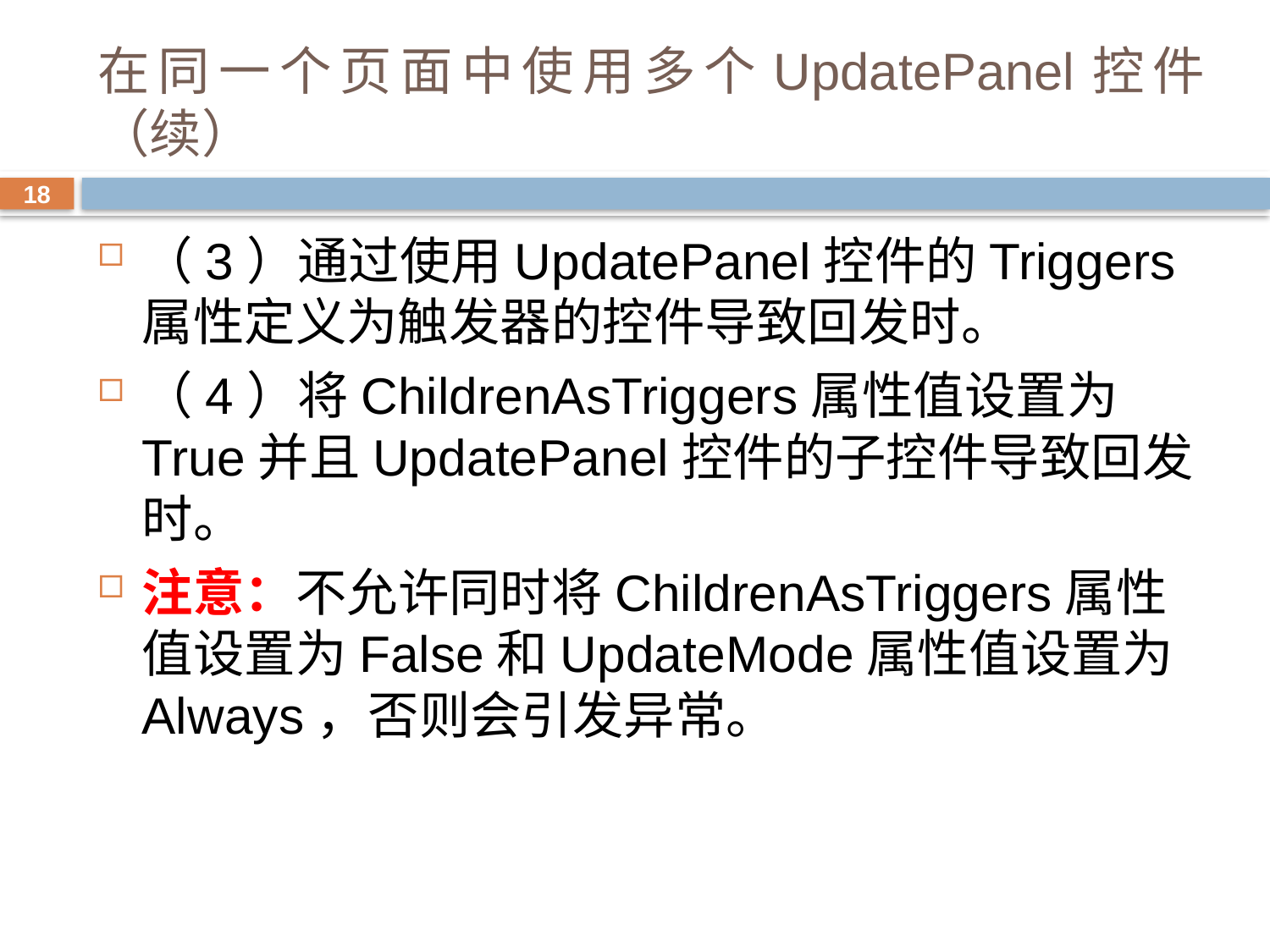

# 在同一个页面中使用多个UpdatePanel控件（续）
18
（3）通过使用UpdatePanel控件的Triggers属性定义为触发器的控件导致回发时。
（4）将ChildrenAsTriggers属性值设置为True并且UpdatePanel控件的子控件导致回发时。
注意：不允许同时将ChildrenAsTriggers属性值设置为False和UpdateMode属性值设置为Always，否则会引发异常。